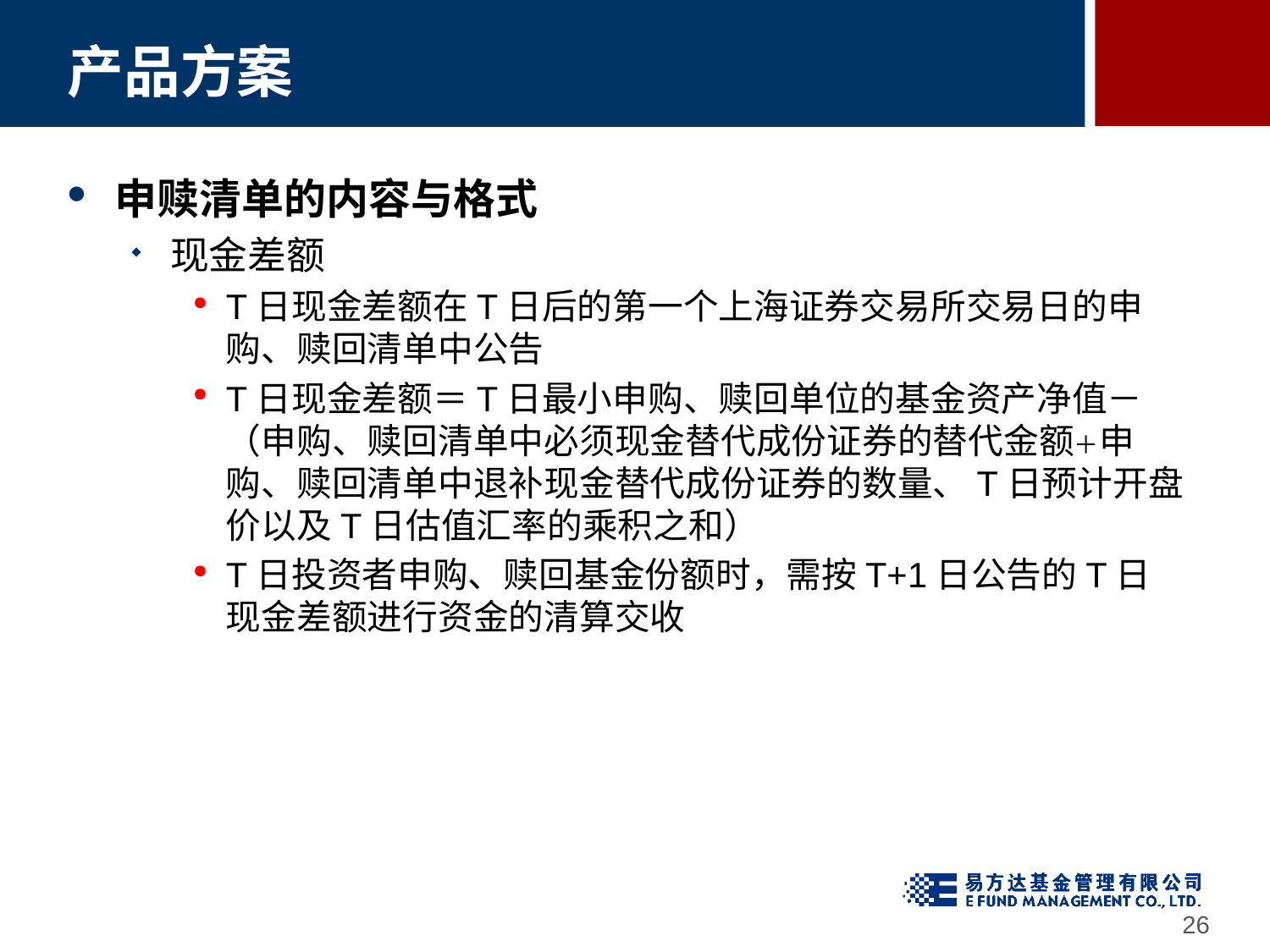

# 产品方案
申赎清单的内容与格式
现金差额
T日现金差额在T日后的第一个上海证券交易所交易日的申购、赎回清单中公告
T日现金差额＝T日最小申购、赎回单位的基金资产净值－（申购、赎回清单中必须现金替代成份证券的替代金额＋申购、赎回清单中退补现金替代成份证券的数量、T日预计开盘价以及T日估值汇率的乘积之和）
T日投资者申购、赎回基金份额时，需按T+1日公告的T日现金差额进行资金的清算交收